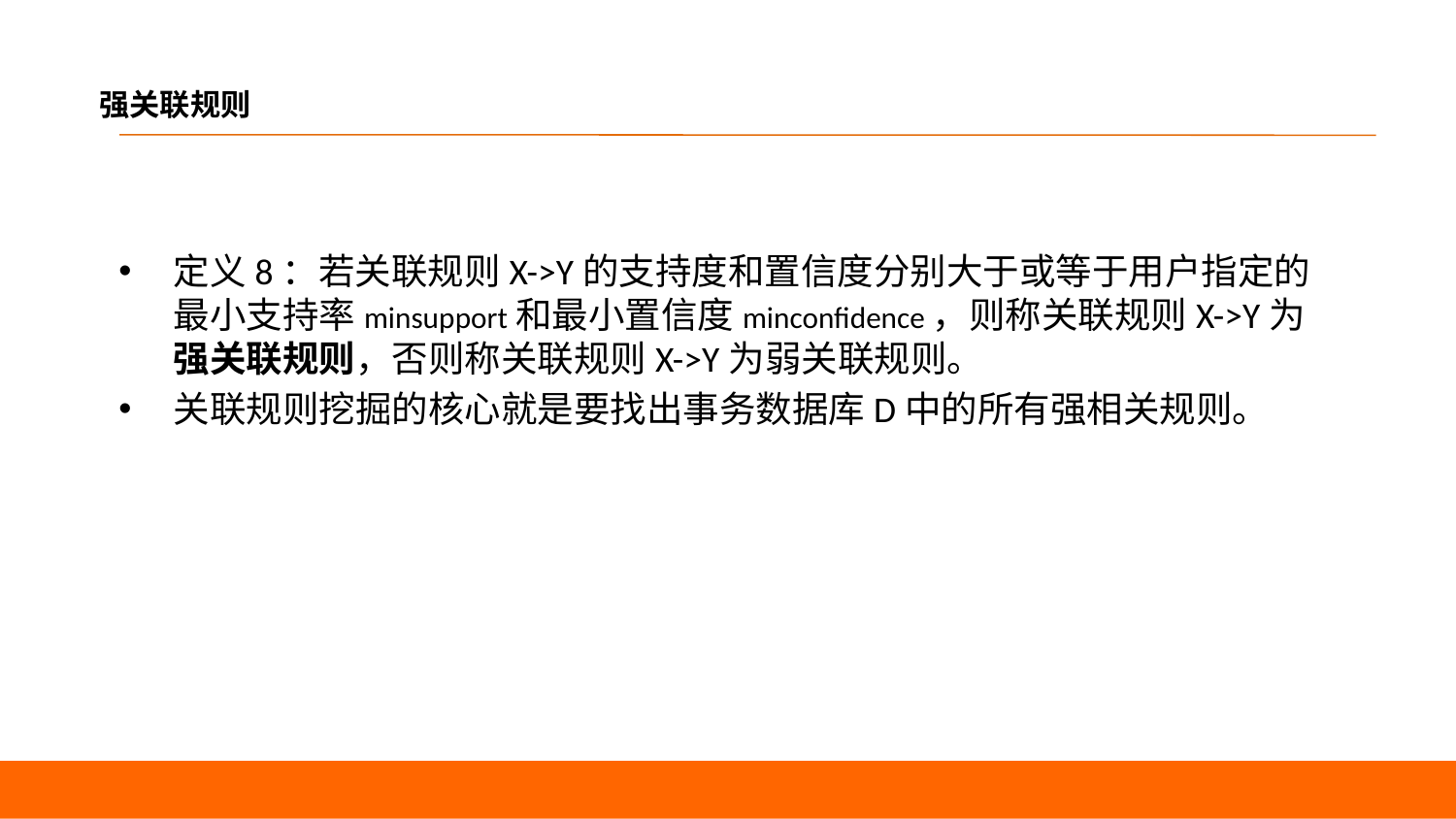

# 强关联规则
定义8：若关联规则X->Y的支持度和置信度分别大于或等于用户指定的最小支持率minsupport和最小置信度minconfidence，则称关联规则X->Y为强关联规则，否则称关联规则X->Y为弱关联规则。
关联规则挖掘的核心就是要找出事务数据库D中的所有强相关规则。